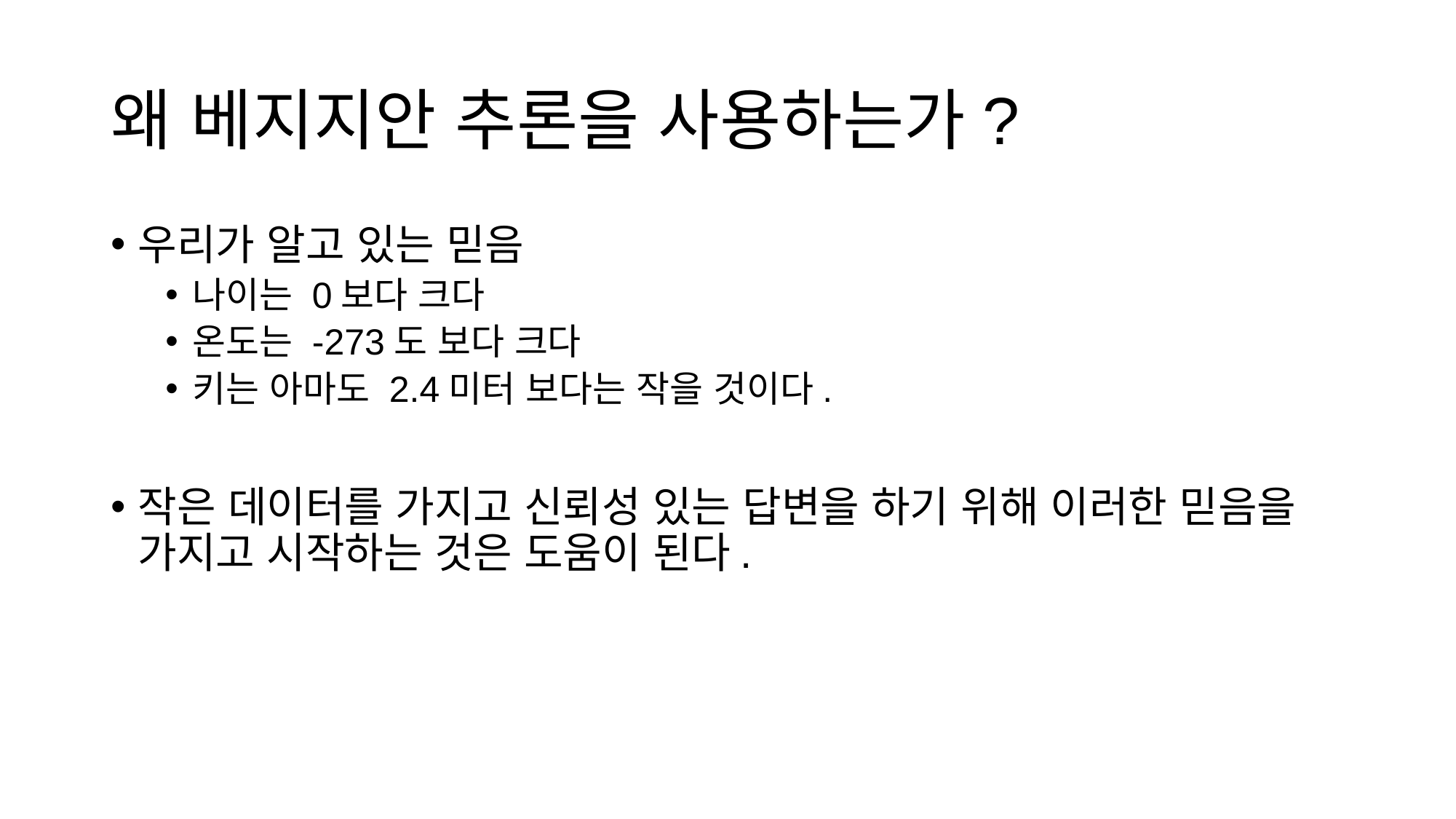

# 왜 베지지안 추론을 사용하는가?
우리가 알고 있는 믿음
나이는 0보다 크다
온도는 -273도 보다 크다
키는 아마도 2.4미터 보다는 작을 것이다.

작은 데이터를 가지고 신뢰성 있는 답변을 하기 위해 이러한 믿음을 가지고 시작하는 것은 도움이 된다.